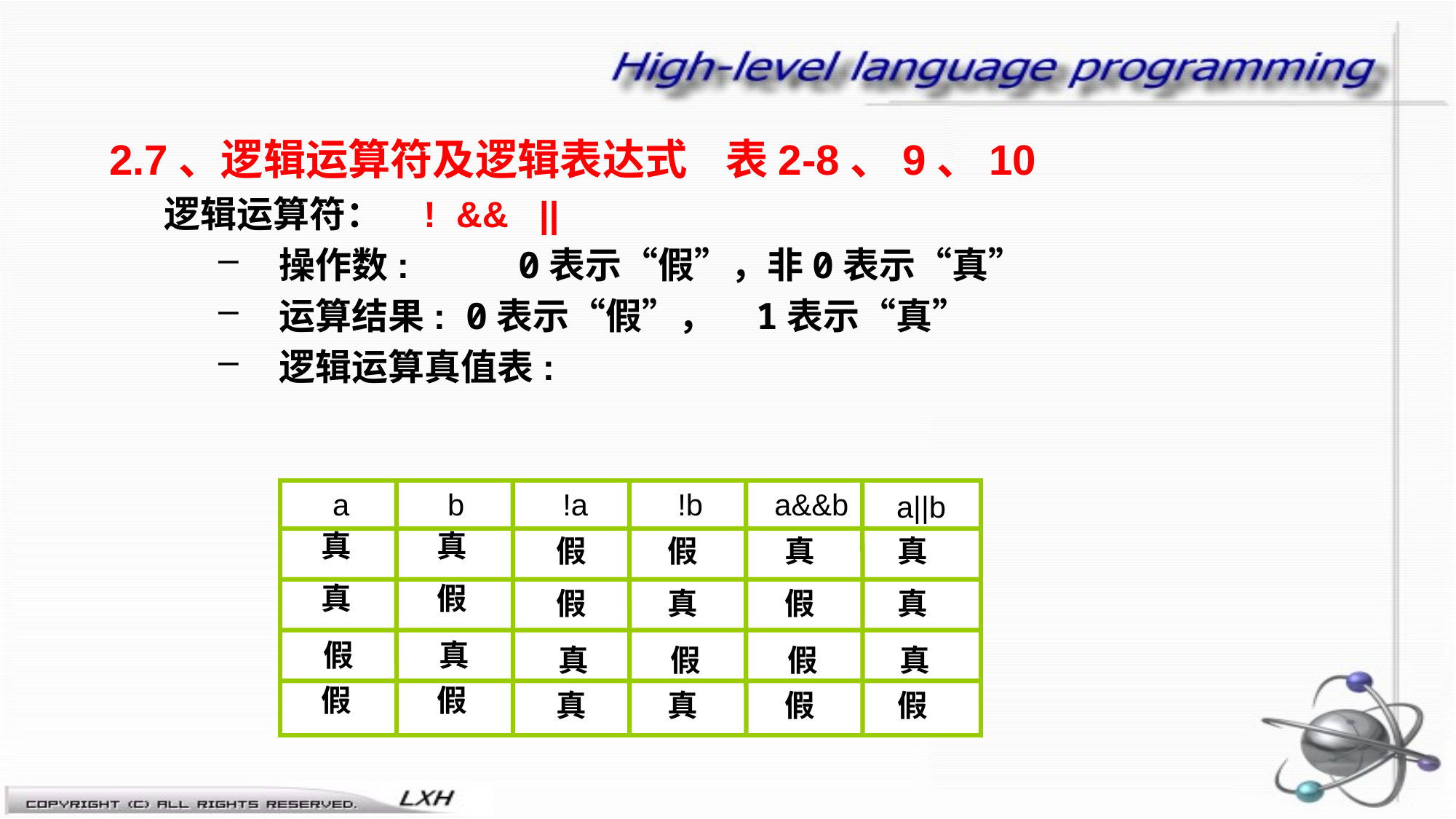

2.7、逻辑运算符及逻辑表达式    表2-8、9、10
逻辑运算符：    !  &&   ||
操作数:     0表示“假”，非0表示“真”
运算结果:  0表示“假”，    1表示“真”
逻辑运算真值表:

a
b
!a
!b
a&&b

a||b
真
真
真
假
假
真
假
假
假
假
真
真
假
真
假
真
真
假
假
假
真
真
真
假